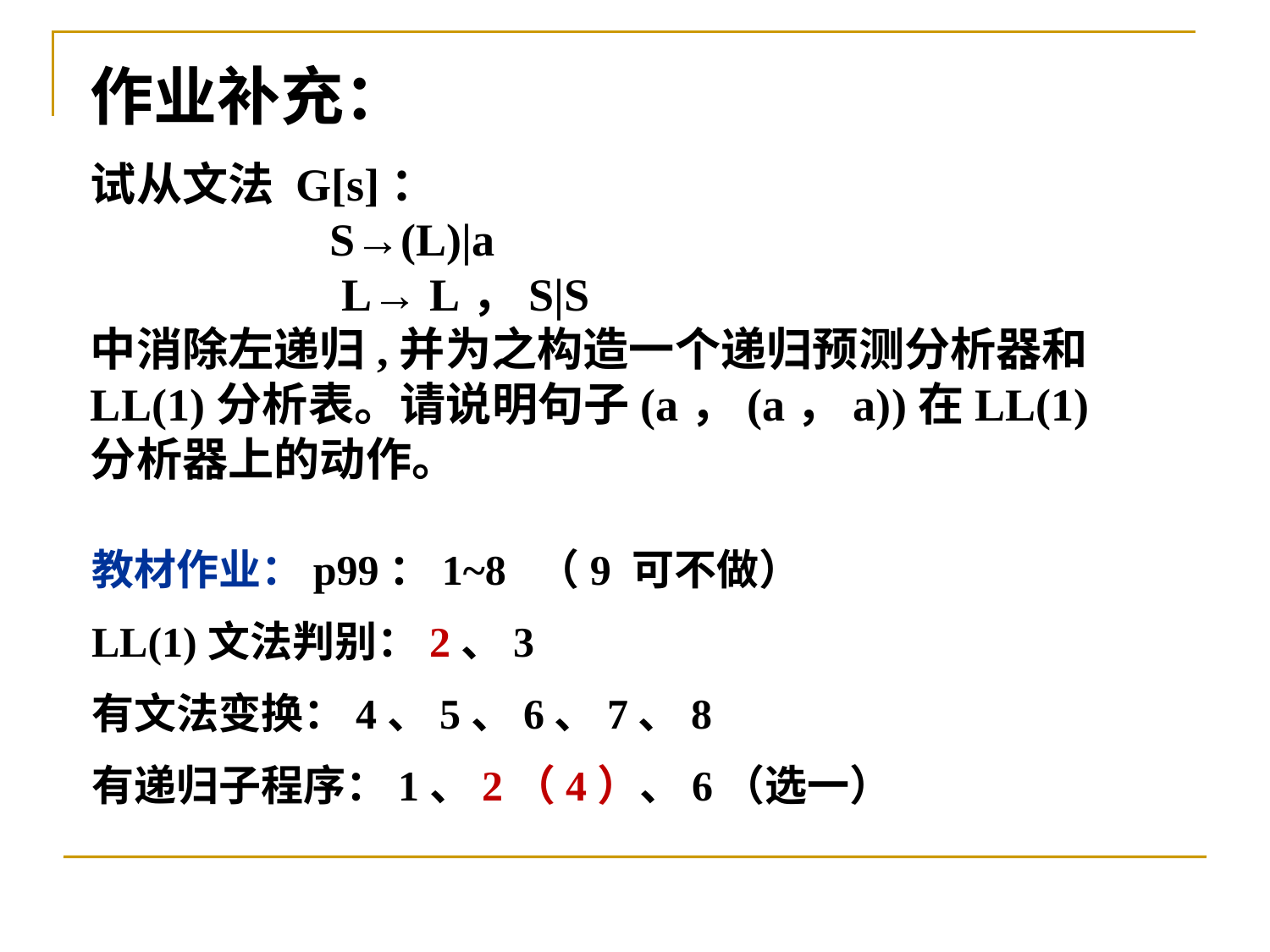

作业补充：
试从文法 G[s]：
                      S→(L)|a
                      L→ L，S|S
中消除左递归,并为之构造一个递归预测分析器和LL(1)分析表。请说明句子(a，(a，a))在LL(1)分析器上的动作。
教材作业：p99：1~8  （9 可不做）
LL(1)文法判别：2、3
有文法变换：4、5、6、7、8
有递归子程序：1、2（4）、6（选一）
122